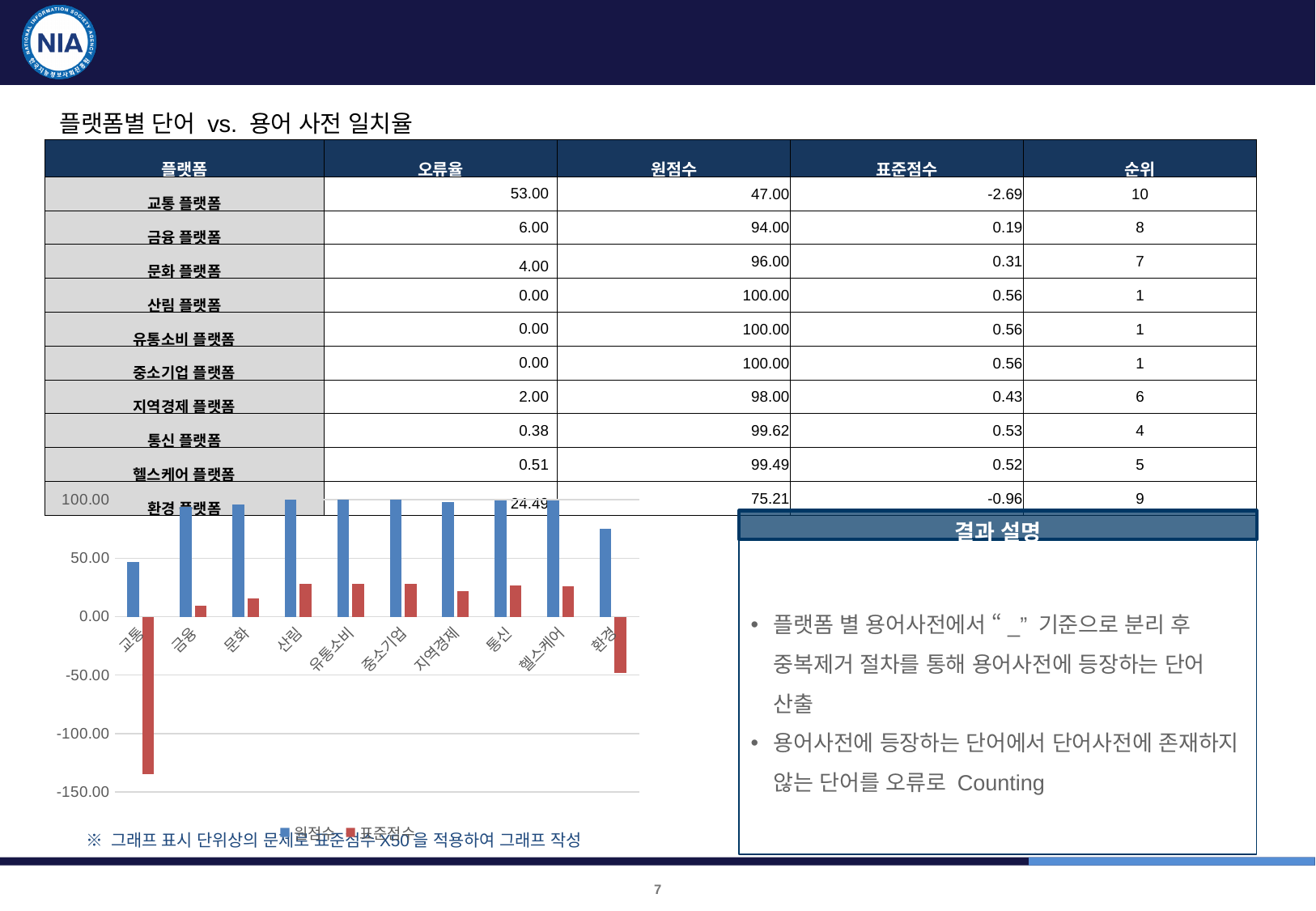

표준화 적용 점검(3차) 및 표준사전 제작
표준화 사전 적용 점검 결과(3차)
플랫폼별 단어 vs. 용어 사전 일치율
| 플랫폼 | 오류율 | 원점수 | 표준점수 | 순위 |
| --- | --- | --- | --- | --- |
| 교통 플랫폼 | 53.00 | 47.00 | -2.69 | 10 |
| 금융 플랫폼 | 6.00 | 94.00 | 0.19 | 8 |
| 문화 플랫폼 | 4.00 | 96.00 | 0.31 | 7 |
| 산림 플랫폼 | 0.00 | 100.00 | 0.56 | 1 |
| 유통소비 플랫폼 | 0.00 | 100.00 | 0.56 | 1 |
| 중소기업 플랫폼 | 0.00 | 100.00 | 0.56 | 1 |
| 지역경제 플랫폼 | 2.00 | 98.00 | 0.43 | 6 |
| 통신 플랫폼 | 0.38 | 99.62 | 0.53 | 4 |
| 헬스케어 플랫폼 | 0.51 | 99.49 | 0.52 | 5 |
| 환경 플랫폼 | 24.49 | 75.21 | -0.96 | 9 |

### Chart

| Category | 원점수 | 표준점수 |
|---|---|---|
| 교통 | 47.0 | -134.74465948850437 |
| 금융 | 94.0 | 9.40895316660243 |
| 문화 | 96.0 | 15.543149449798463 |
| 산림 | 100.0 | 27.811542016190526 |
| 유통소비 | 100.0 | 27.811542016190526 |
| 중소기업 | 100.0 | 27.811542016190526 |
| 지역경제 | 98.0 | 21.677345732994496 |
| 통신 | 99.62 | 26.6460447223833 |
| 헬스케어 | 99.49 | 26.247321963975523 |
| 환경 | 75.21294718909711 | -48.212781595821625 |
결과 설명
플랫폼 별 용어사전에서 “_” 기준으로 분리 후 중복제거 절차를 통해 용어사전에 등장하는 단어 산출
용어사전에 등장하는 단어에서 단어사전에 존재하지 않는 단어를 오류로 Counting
※ 그래프 표시 단위상의 문제로 표준점수X50을 적용하여 그래프 작성